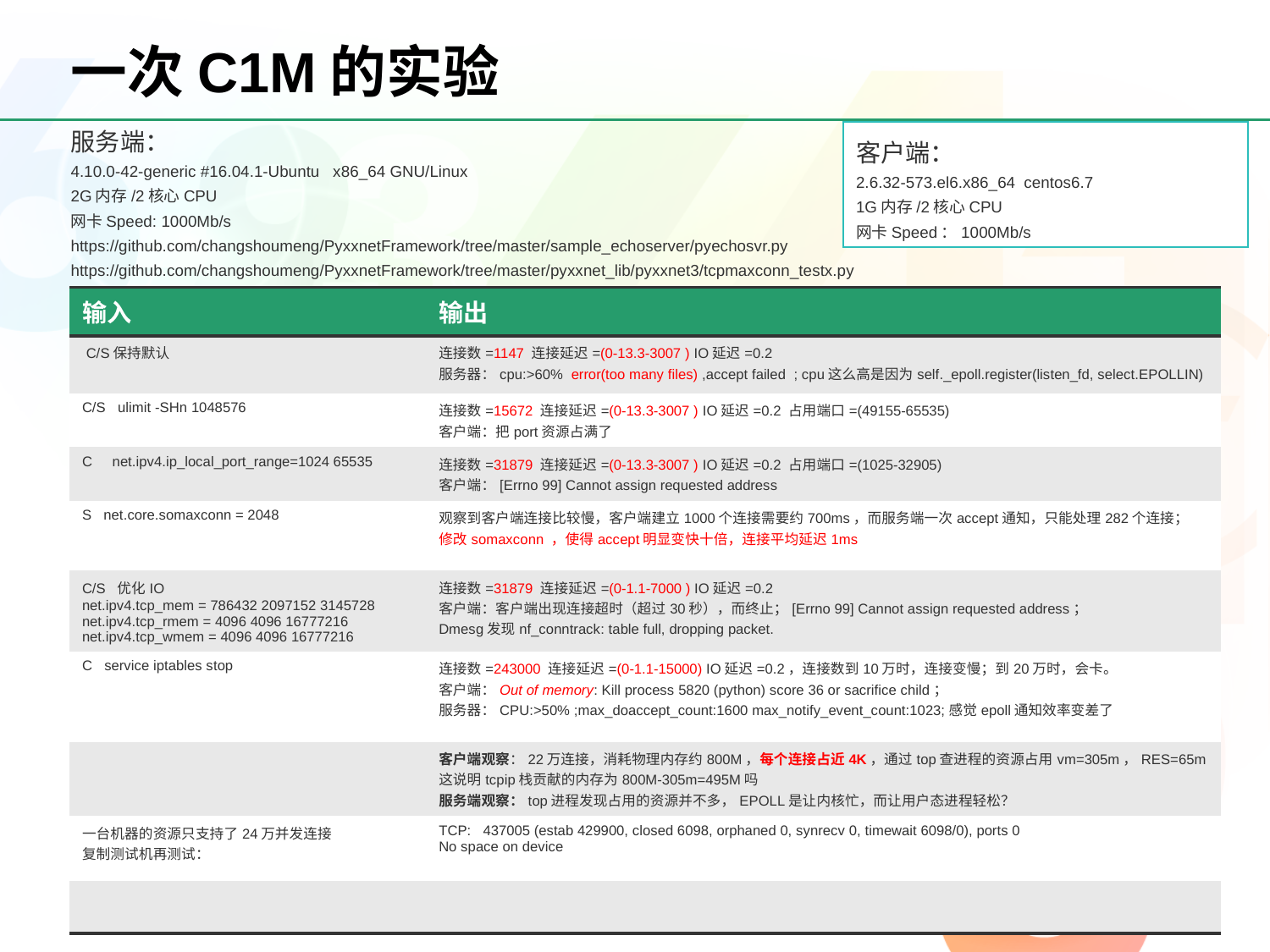

# 一次C1M的实验
服务端：
4.10.0-42-generic #16.04.1-Ubuntu   x86_64 GNU/Linux
2G内存/2核心CPU
网卡Speed: 1000Mb/s
https://github.com/changshoumeng/PyxxnetFramework/tree/master/sample_echoserver/pyechosvr.py
https://github.com/changshoumeng/PyxxnetFramework/tree/master/pyxxnet_lib/pyxxnet3/tcpmaxconn_testx.py
客户端：
2.6.32-573.el6.x86_64  centos6.7
1G内存/2核心CPU
网卡Speed：1000Mb/s
| 输入 | 输出 |
| --- | --- |
| C/S保持默认 | 连接数=1147 连接延迟=(0-13.3-3007 ) IO延迟=0.2 服务器：cpu:>60% error(too many files) ,accept failed ; cpu这么高是因为self.\_epoll.register(listen\_fd, select.EPOLLIN) |
| C/S ulimit -SHn 1048576 | 连接数=15672 连接延迟=(0-13.3-3007 ) IO延迟=0.2 占用端口=(49155-65535) 客户端：把port资源占满了 |
| C net.ipv4.ip\_local\_port\_range=1024 65535 | 连接数=31879 连接延迟=(0-13.3-3007 ) IO延迟=0.2 占用端口=(1025-32905) 客户端：[Errno 99] Cannot assign requested address |
| S net.core.somaxconn = 2048 | 观察到客户端连接比较慢，客户端建立1000个连接需要约700ms，而服务端一次accept通知，只能处理282个连接； 修改somaxconn ，使得accept明显变快十倍，连接平均延迟1ms |
| C/S 优化IO net.ipv4.tcp\_mem = 786432 2097152 3145728 net.ipv4.tcp\_rmem = 4096 4096 16777216 net.ipv4.tcp\_wmem = 4096 4096 16777216 | 连接数=31879 连接延迟=(0-1.1-7000 ) IO延迟=0.2 客户端：客户端出现连接超时（超过30秒），而终止；[Errno 99] Cannot assign requested address； Dmesg发现nf\_conntrack: table full, dropping packet. |
| C service iptables stop | 连接数=243000 连接延迟=(0-1.1-15000) IO延迟=0.2，连接数到10万时，连接变慢；到20万时，会卡。 客户端：Out of memory: Kill process 5820 (python) score 36 or sacrifice child； 服务器：CPU:>50% ;max\_doaccept\_count:1600 max\_notify\_event\_count:1023;感觉epoll通知效率变差了 |
|  | 客户端观察：22万连接，消耗物理内存约800M，每个连接占近4K，通过top查进程的资源占用vm=305m，RES=65m 这说明tcpip栈贡献的内存为800M-305m=495M吗 服务端观察：top进程发现占用的资源并不多，EPOLL是让内核忙，而让用户态进程轻松？ |
| 一台机器的资源只支持了24万并发连接 复制测试机再测试： | TCP: 437005 (estab 429900, closed 6098, orphaned 0, synrecv 0, timewait 6098/0), ports 0 No space on device |
|  |  |